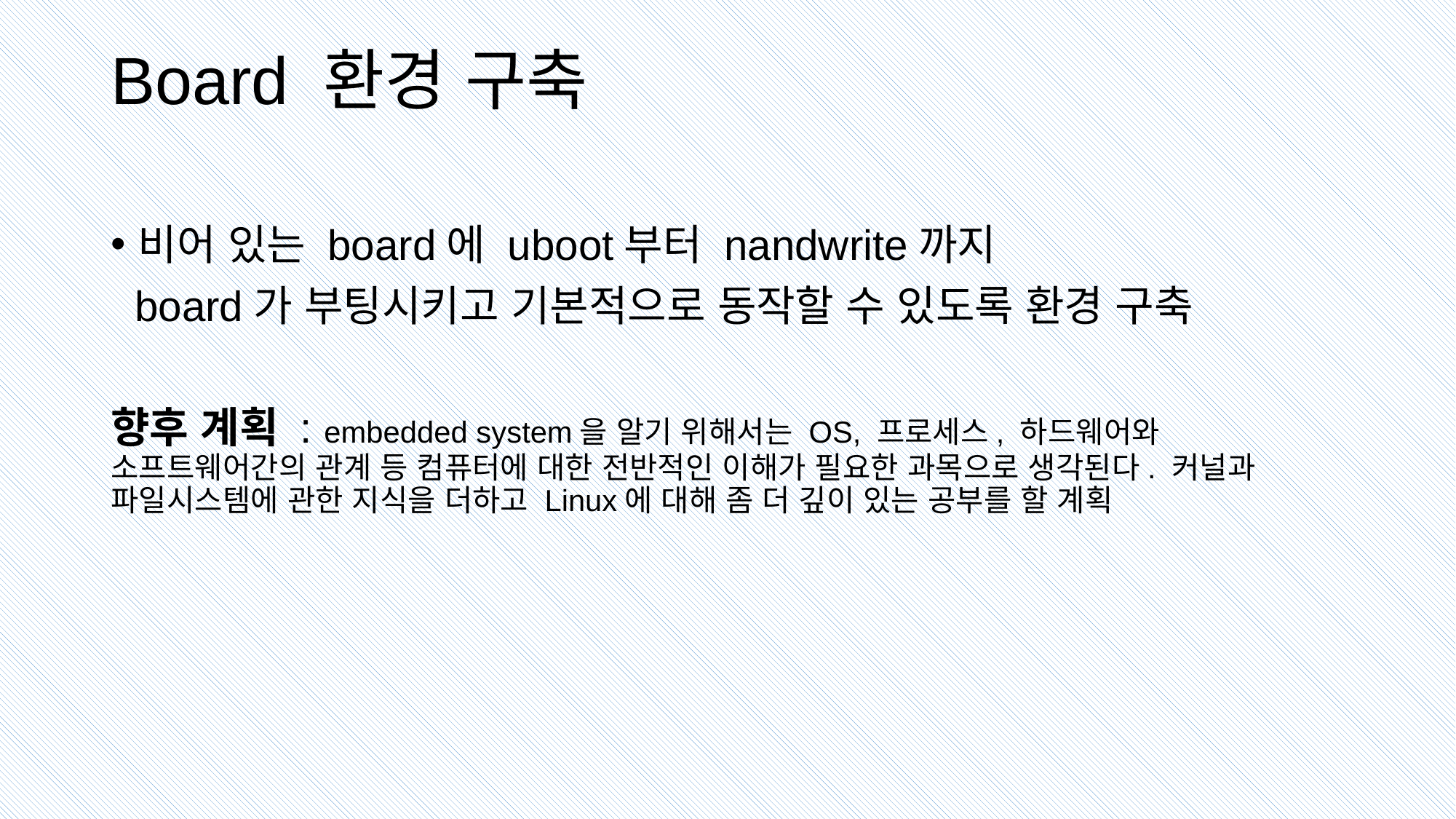

# Board 환경 구축
비어 있는 board에 uboot부터 nandwrite까지
  board가 부팅시키고 기본적으로 동작할 수 있도록 환경 구축

향후 계획 : embedded system을 알기 위해서는 OS, 프로세스, 하드웨어와 소프트웨어간의 관계 등 컴퓨터에 대한 전반적인 이해가 필요한 과목으로 생각된다. 커널과 파일시스템에 관한 지식을 더하고 Linux에 대해 좀 더 깊이 있는 공부를 할 계획